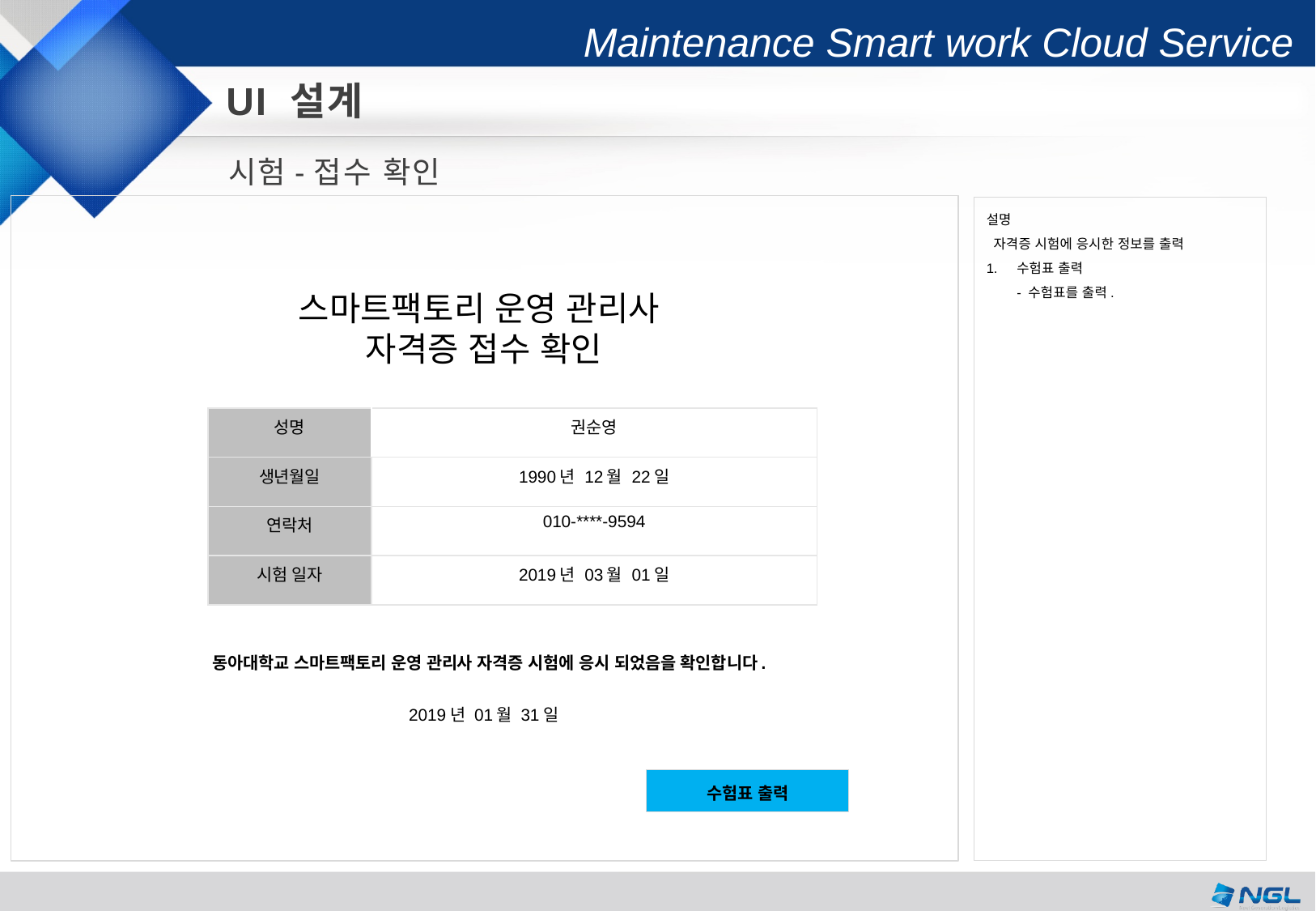

UI 설계
시험-접수 확인

설명
 자격증 시험에 응시한 정보를 출력
수험표 출력
- 수험표를 출력.
스마트팩토리 운영 관리사
자격증 접수 확인
| 성명 | 권순영 |
| --- | --- |
| 생년월일 | 1990년 12월 22일 |
| 연락처 | 010-\*\*\*\*-9594 |
| 시험 일자 | 2019년 03월 01일 |
동아대학교 스마트팩토리 운영 관리사 자격증 시험에 응시 되었음을 확인합니다.
2019년 01월 31일
수험표 출력